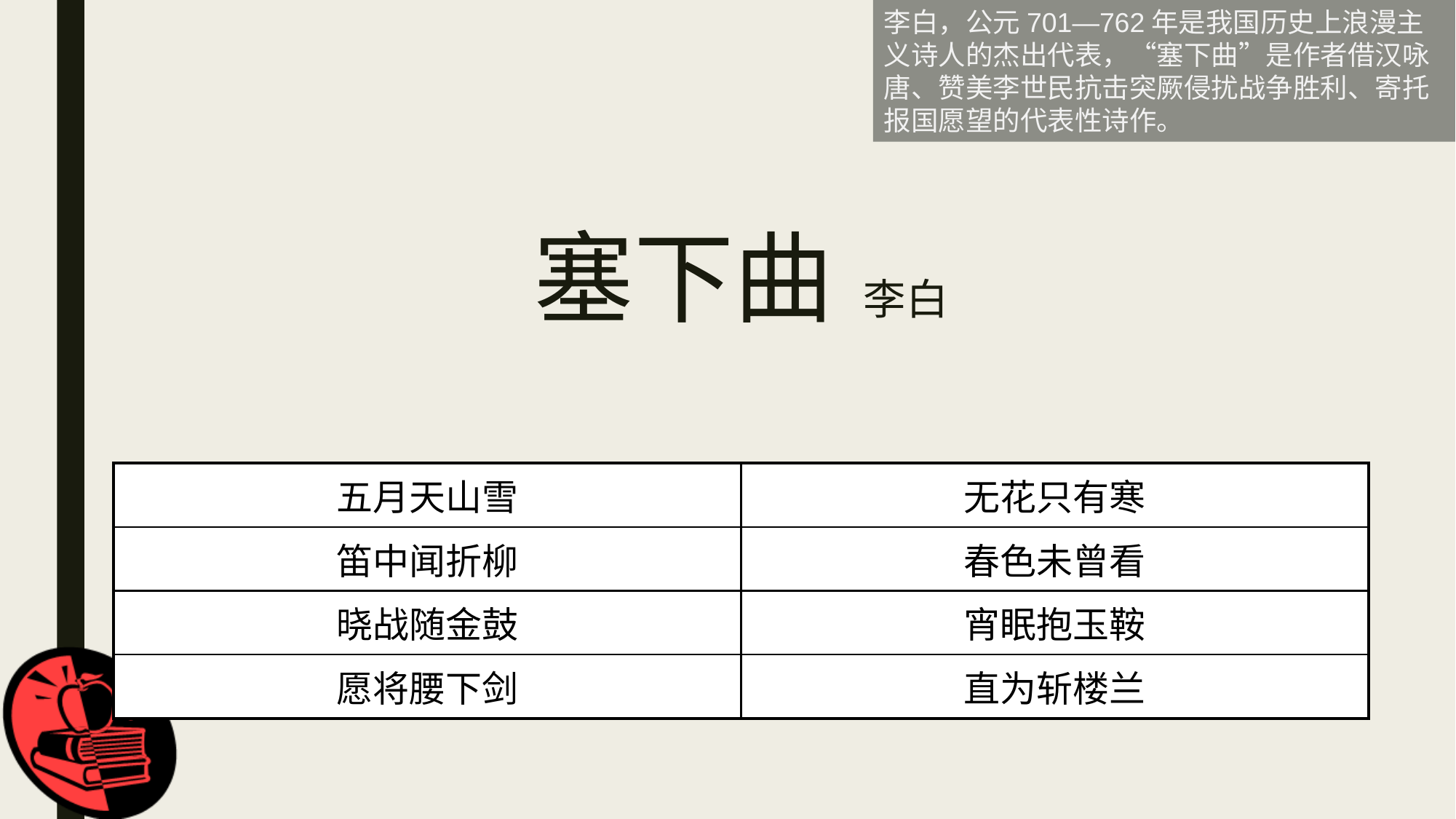

李白，公元701—762年是我国历史上浪漫主义诗人的杰出代表，“塞下曲”是作者借汉咏唐、赞美李世民抗击突厥侵扰战争胜利、寄托报国愿望的代表性诗作。
# 塞下曲  李白
| 五月天山雪 | 无花只有寒 |
| --- | --- |
| 笛中闻折柳 | 春色未曾看 |
| 晓战随金鼓 | 宵眠抱玉鞍 |
| 愿将腰下剑 | 直为斩楼兰 |